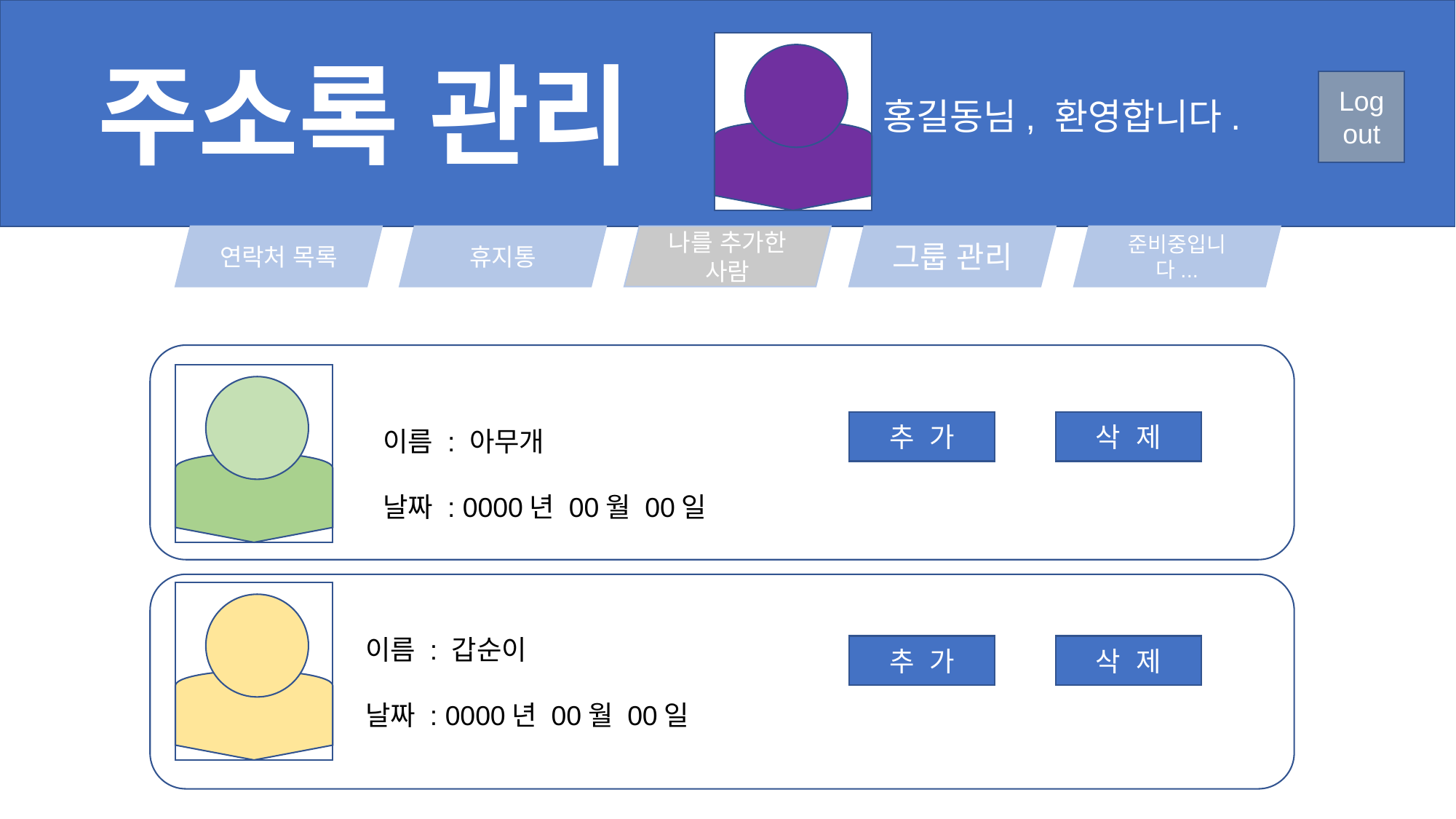

주소록 관리

Log
out

홍길동님, 환영합니다.
연락처 목록
휴지통
나를 추가한 사람
그룹 관리
준비중입니다...

이름 : 아무개
날짜 : 0000년 00월 00일
추  가
삭  제

이름 : 갑순이
날짜 : 0000년 00월 00일
추  가
삭  제